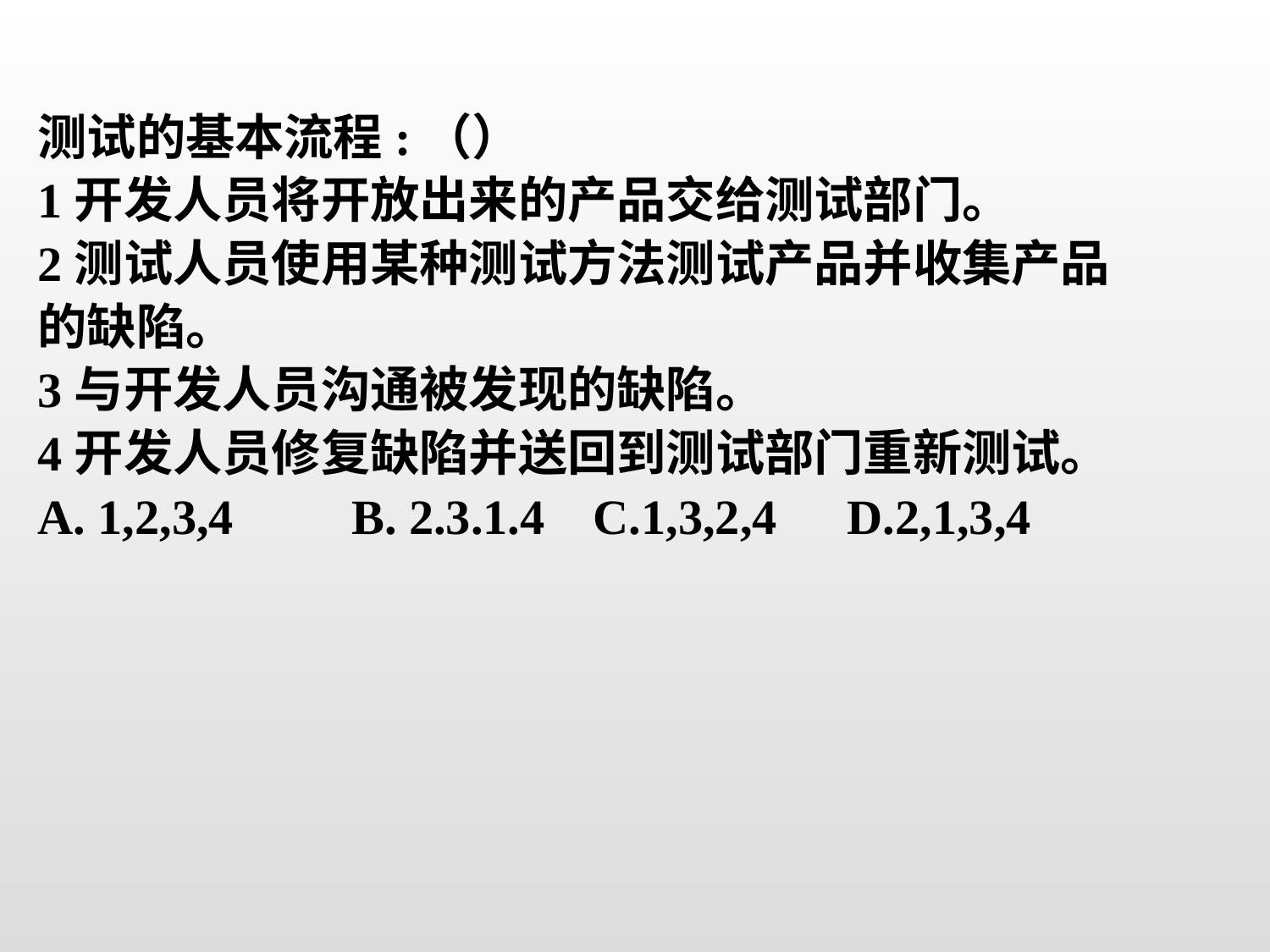

测试的基本流程:（）
1开发人员将开放出来的产品交给测试部门。
2测试人员使用某种测试方法测试产品并收集产品
的缺陷。
3与开发人员沟通被发现的缺陷。
4开发人员修复缺陷并送回到测试部门重新测试。
A. 1,2,3,4	 B. 2.3.1.4 	C.1,3,2,4 	D.2,1,3,4